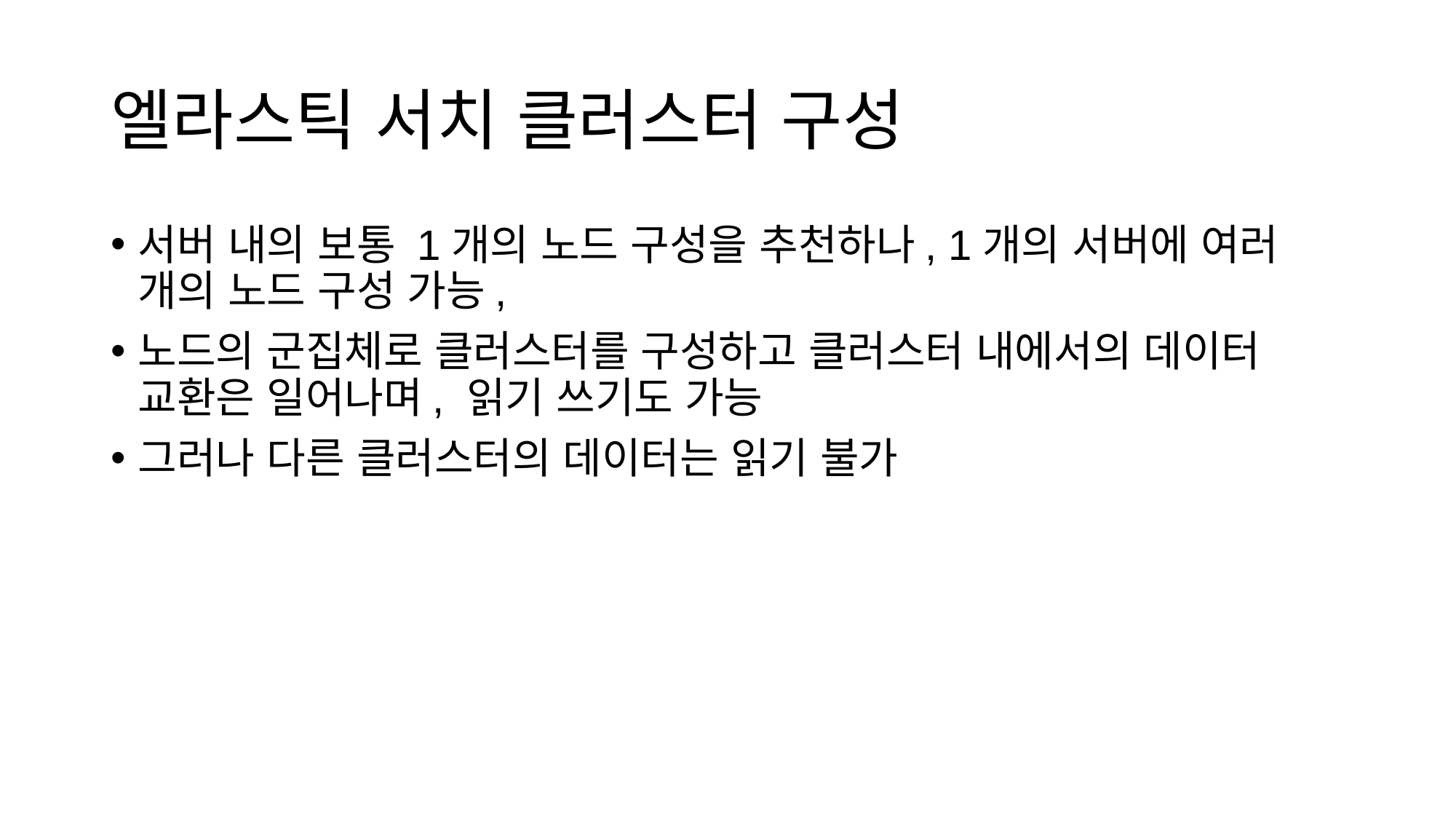

# 엘라스틱 서치 클러스터 구성
서버 내의 보통 1개의 노드 구성을 추천하나, 1개의 서버에 여러 개의 노드 구성 가능,
노드의 군집체로 클러스터를 구성하고 클러스터 내에서의 데이터 교환은 일어나며, 읽기 쓰기도 가능
그러나 다른 클러스터의 데이터는 읽기 불가